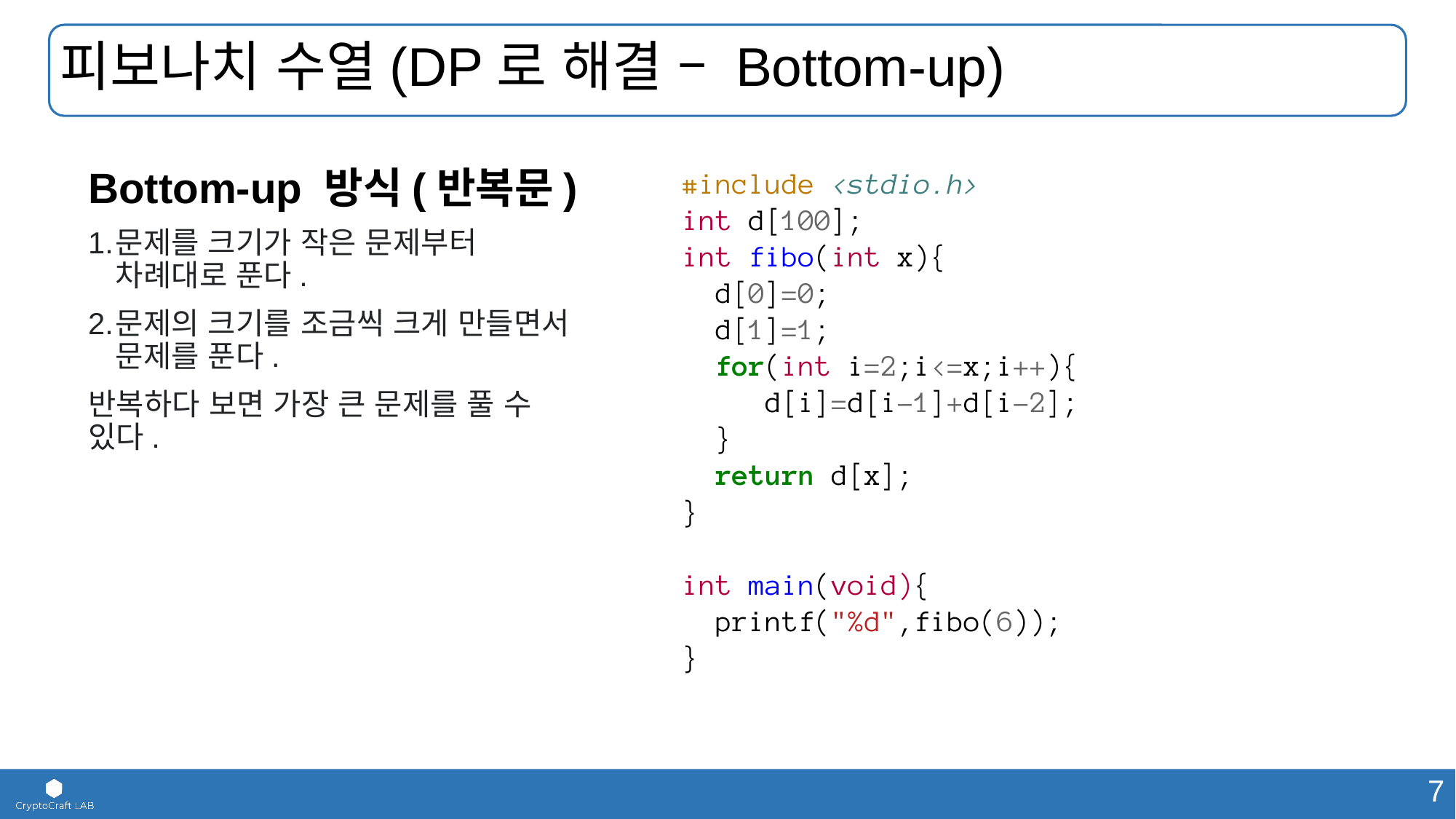

# 피보나치 수열(DP로 해결 – Bottom-up)
Bottom-up 방식(반복문)
문제를 크기가 작은 문제부터 차례대로 푼다.
문제의 크기를 조금씩 크게 만들면서 문제를 푼다.
반복하다 보면 가장 큰 문제를 풀 수 있다.

#include <stdio.h>
int d[100];
int fibo(int x){
  d[0]=0;
  d[1]=1;
  for(int i=2;i<=x;i++){
     d[i]=d[i-1]+d[i-2];
  }
  return d[x];
}

int main(void){
  printf("%d",fibo(6));
}